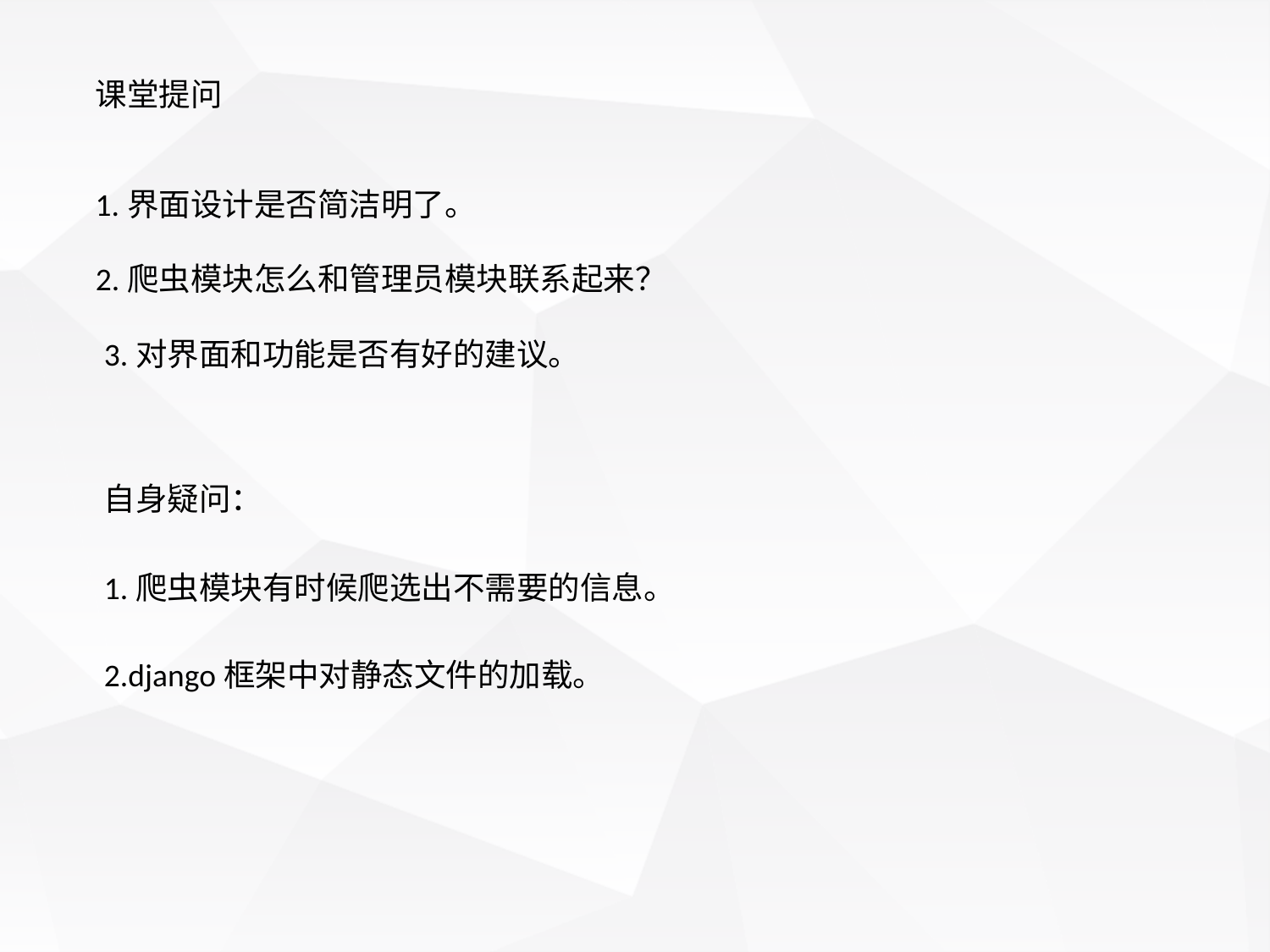

课堂提问
1.界面设计是否简洁明了。
2.爬虫模块怎么和管理员模块联系起来？
3.对界面和功能是否有好的建议。
自身疑问：
1.爬虫模块有时候爬选出不需要的信息。
2.django框架中对静态文件的加载。